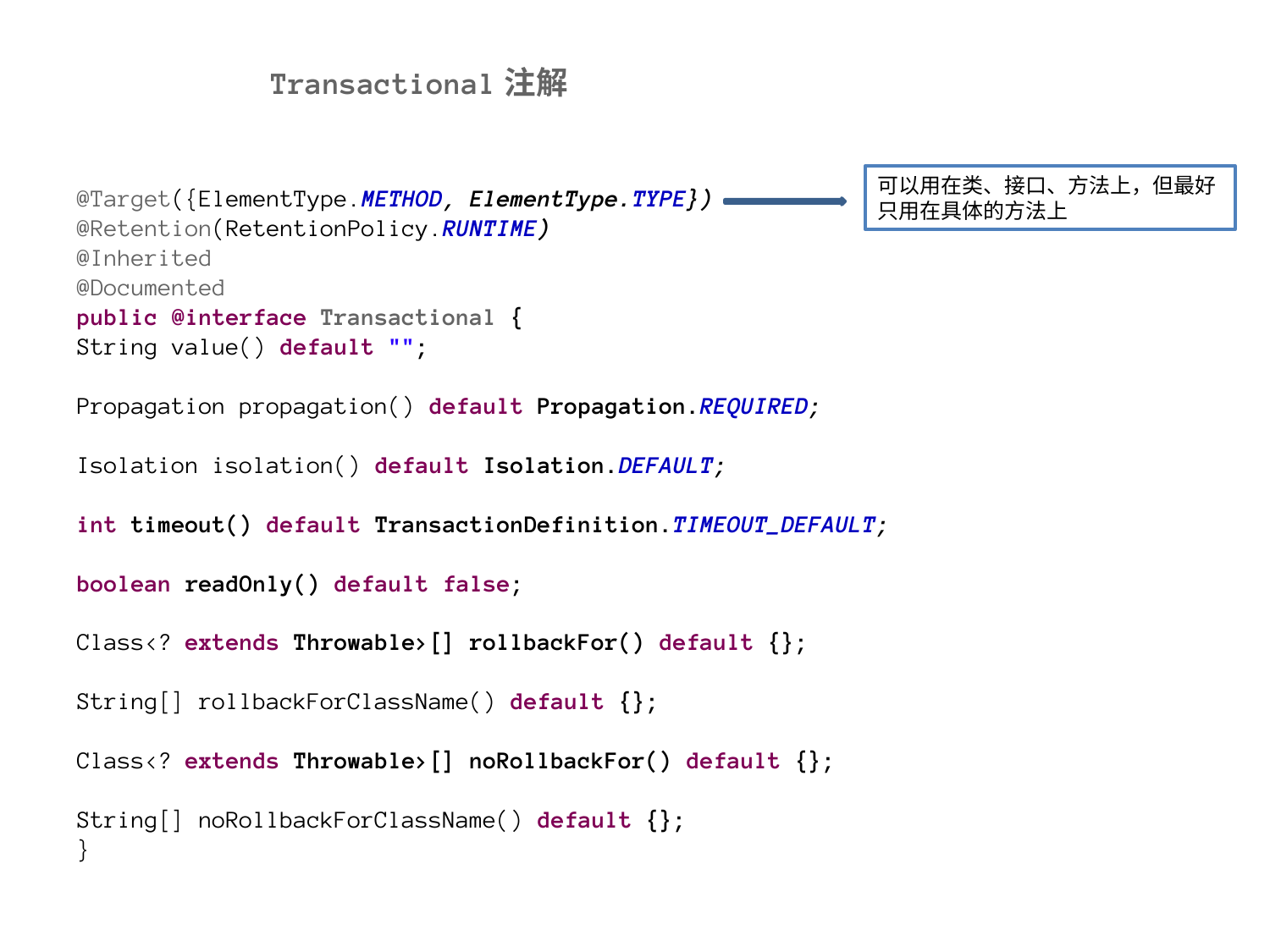

Transactional注解
可以用在类、接口、方法上，但最好只用在具体的方法上
@Target({ElementType.METHOD, ElementType.TYPE})
@Retention(RetentionPolicy.RUNTIME)
@Inherited
@Documented
public @interface Transactional {
String value() default "";

Propagation propagation() default Propagation.REQUIRED;

Isolation isolation() default Isolation.DEFAULT;

int timeout() default TransactionDefinition.TIMEOUT_DEFAULT;

boolean readOnly() default false;

Class<? extends Throwable>[] rollbackFor() default {};

String[] rollbackForClassName() default {};

Class<? extends Throwable>[] noRollbackFor() default {};

String[] noRollbackForClassName() default {};
}